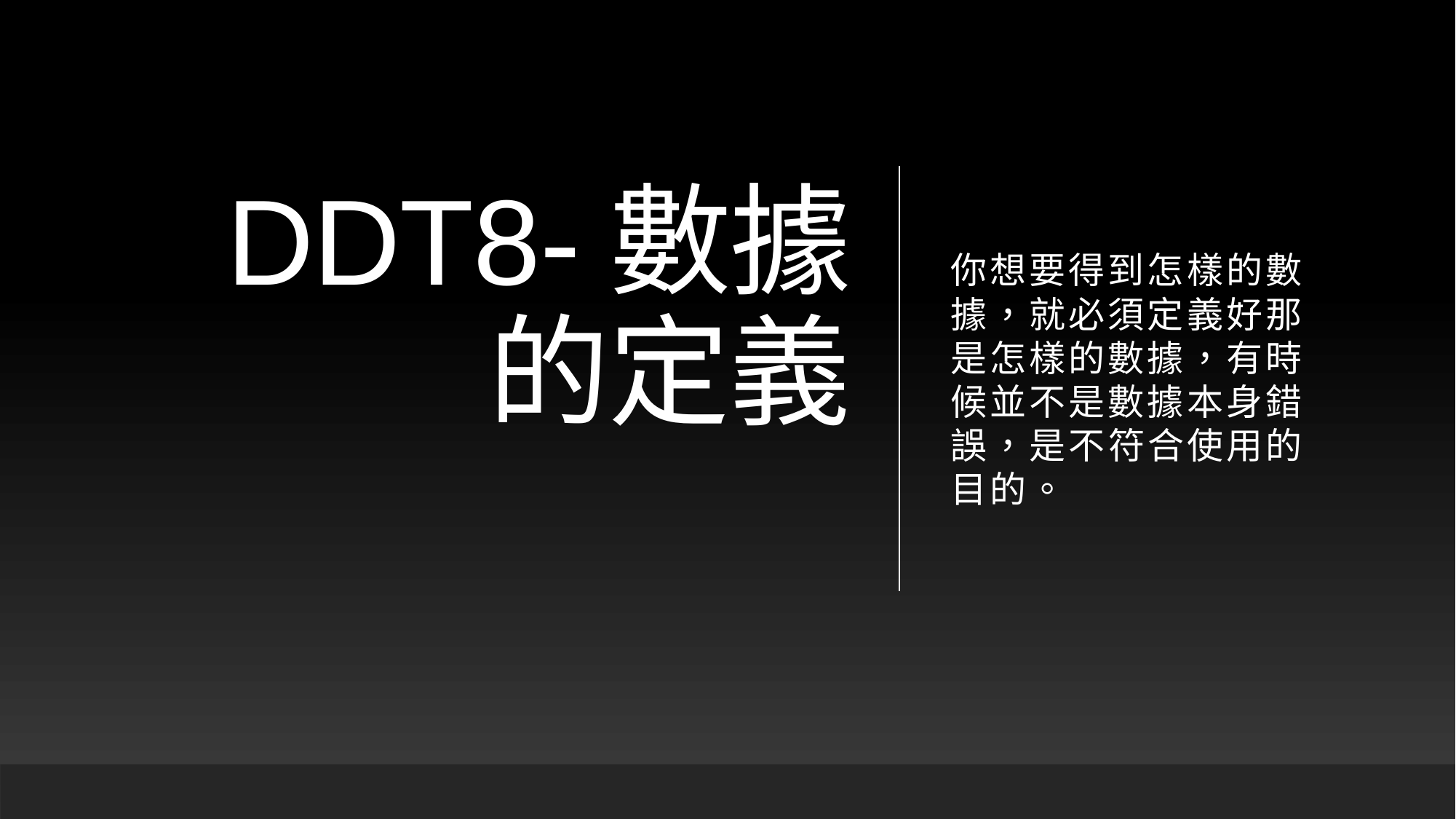

# DDT8-數據的定義

你想要得到怎樣的數據，就必須定義好那是怎樣的數據，有時候並不是數據本身錯誤，是不符合使用的目的。